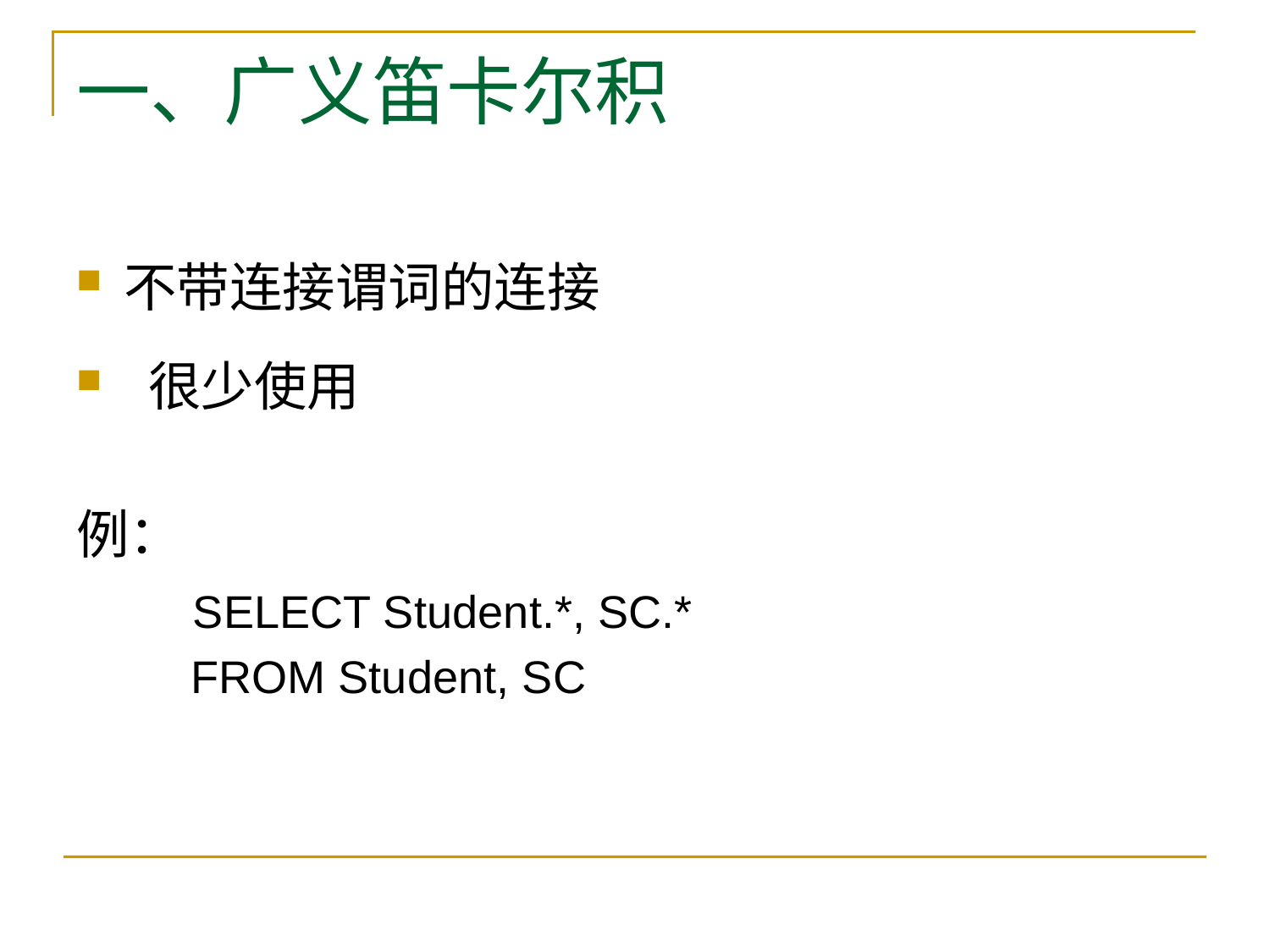

# 一、广义笛卡尔积
不带连接谓词的连接
 很少使用

例：
        SELECT Student.*, SC.*
         FROM Student, SC